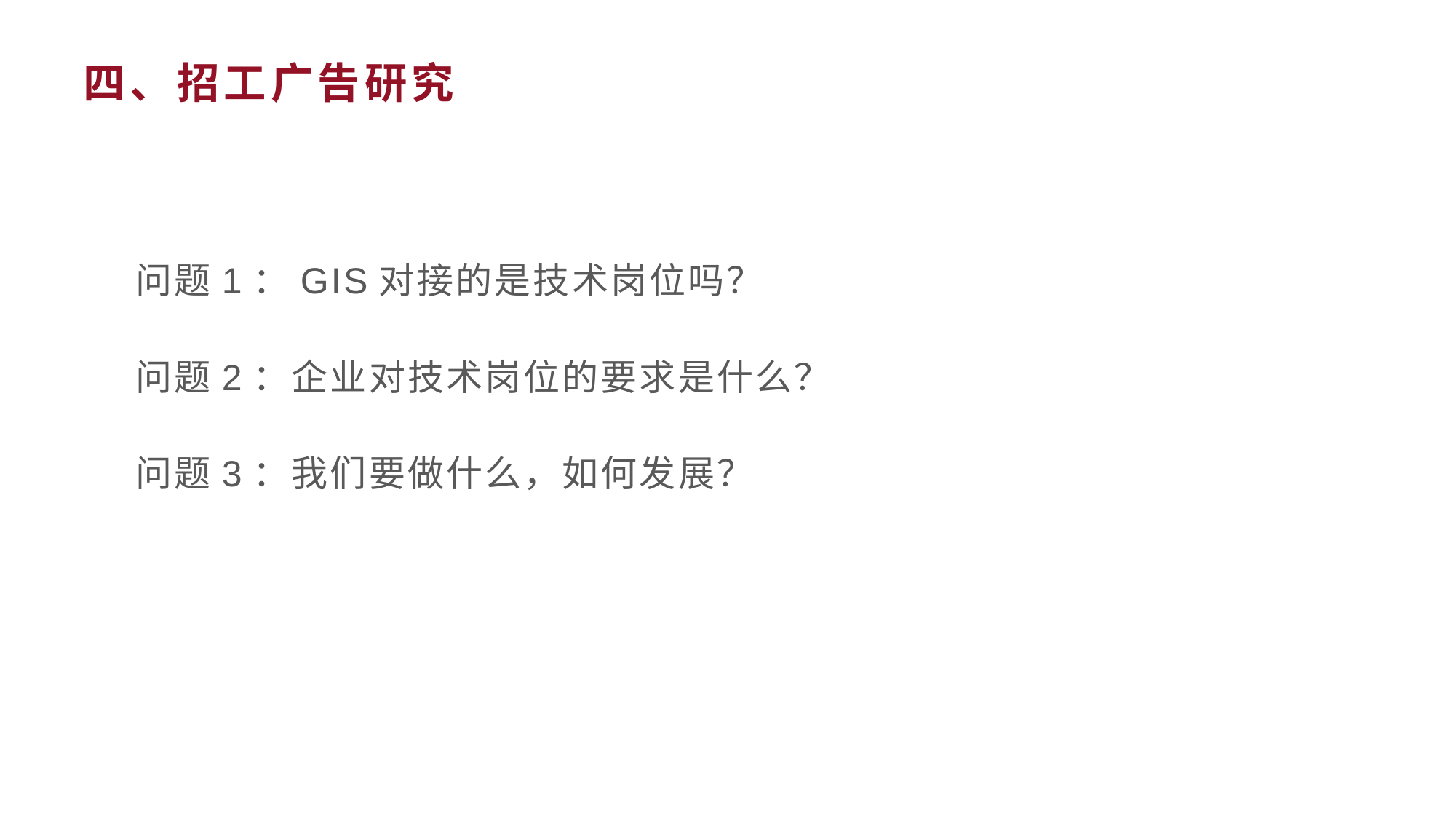

# 四、招工广告研究
问题1：GIS对接的是技术岗位吗？
问题2：企业对技术岗位的要求是什么？
问题3：我们要做什么，如何发展？